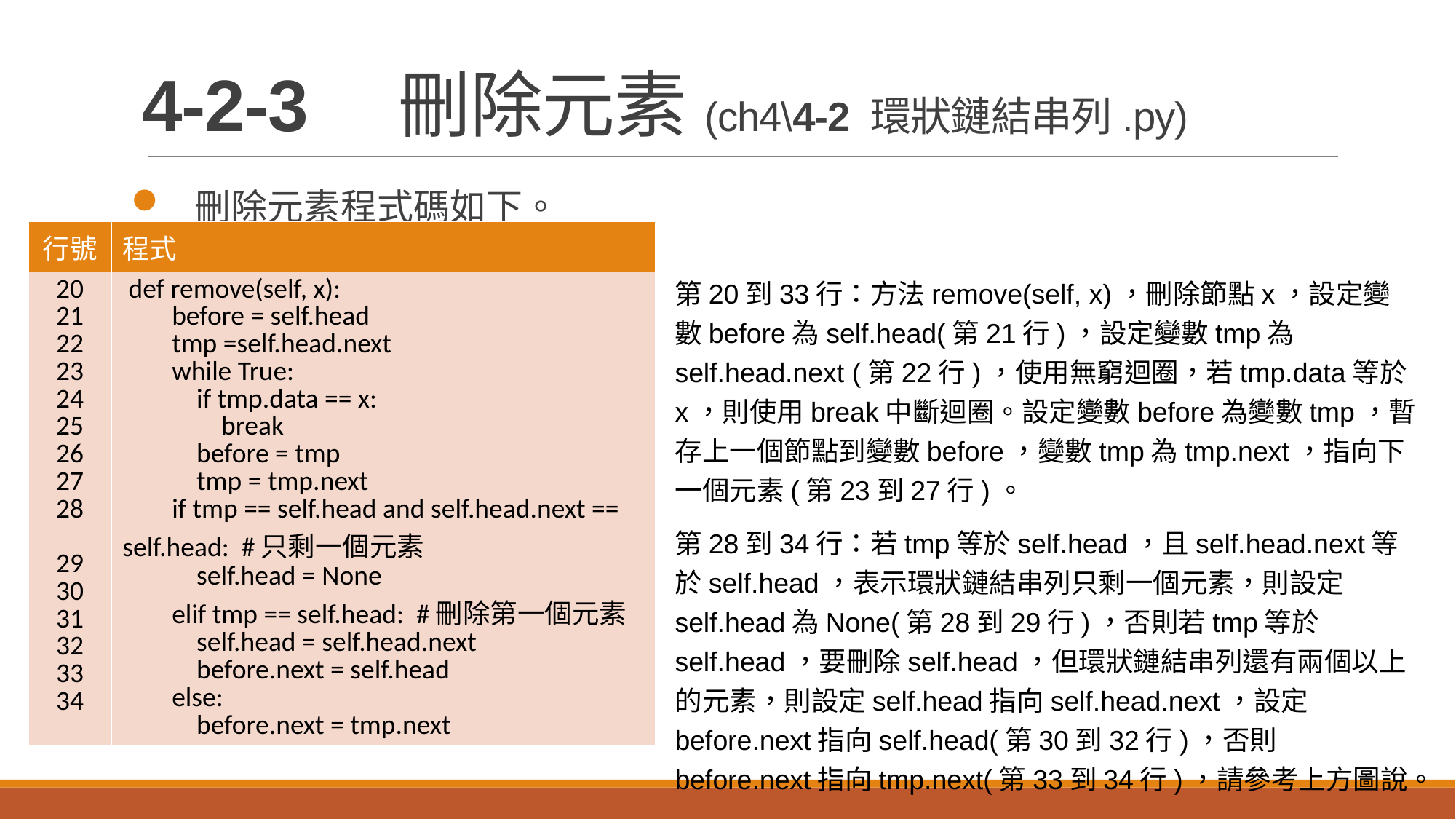

# 4-2-3　刪除元素(ch4\4-2 環狀鏈結串列.py)
刪除元素程式碼如下。

| 行號 | 程式 |
| --- | --- |
| 20 21 22 23 24 25 26 27 28 29 30 31 32 33 34 | def remove(self, x): before = self.head tmp =self.head.next while True: if tmp.data == x: break before = tmp tmp = tmp.next if tmp == self.head and self.head.next == self.head: #只剩一個元素 self.head = None elif tmp == self.head: #刪除第一個元素 self.head = self.head.next before.next = self.head else: before.next = tmp.next |
第20到33行：方法remove(self, x)，刪除節點x，設定變數before為self.head(第21行)，設定變數tmp為self.head.next (第22行)，使用無窮迴圈，若tmp.data等於x，則使用break中斷迴圈。設定變數before為變數tmp，暫存上一個節點到變數before，變數tmp為tmp.next，指向下一個元素(第23到27行)。
第28到34行：若tmp等於self.head，且self.head.next等於self.head，表示環狀鏈結串列只剩一個元素，則設定self.head為None(第28到29行)，否則若tmp等於self.head，要刪除self.head，但環狀鏈結串列還有兩個以上的元素，則設定self.head指向self.head.next，設定before.next指向self.head(第30到32行)，否則before.next指向tmp.next(第33到34行)，請參考上方圖說。